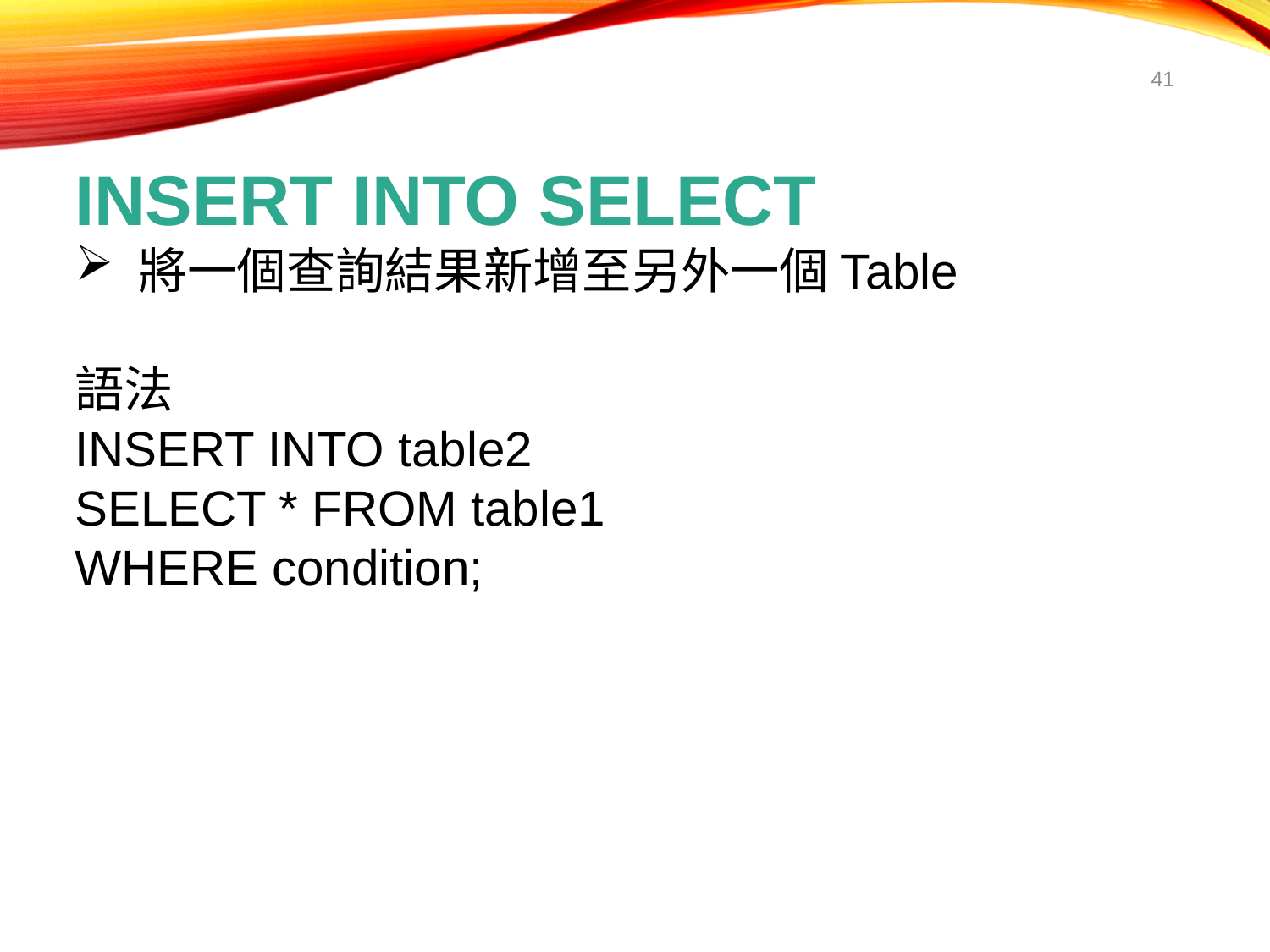

41
INSERT INTO SELECT
將一個查詢結果新增至另外一個Table

語法
INSERT INTO table2
SELECT * FROM table1
WHERE condition;